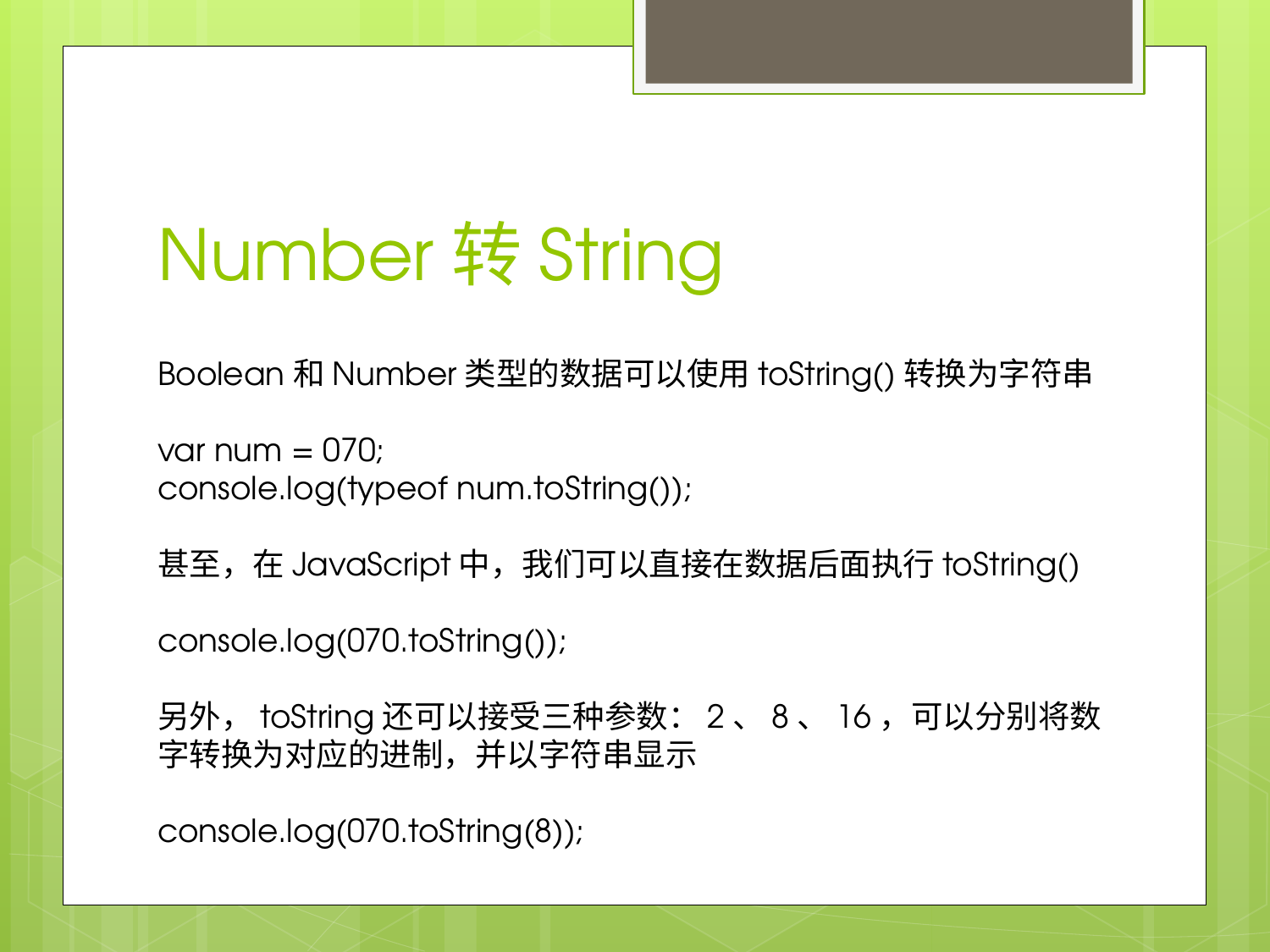

# Number转String
Boolean和Number类型的数据可以使用toString()转换为字符串

var num = 070;
console.log(typeof num.toString());

甚至，在JavaScript中，我们可以直接在数据后面执行toString()

console.log(070.toString());

另外，toString还可以接受三种参数：2、8、16，可以分别将数字转换为对应的进制，并以字符串显示

console.log(070.toString(8));